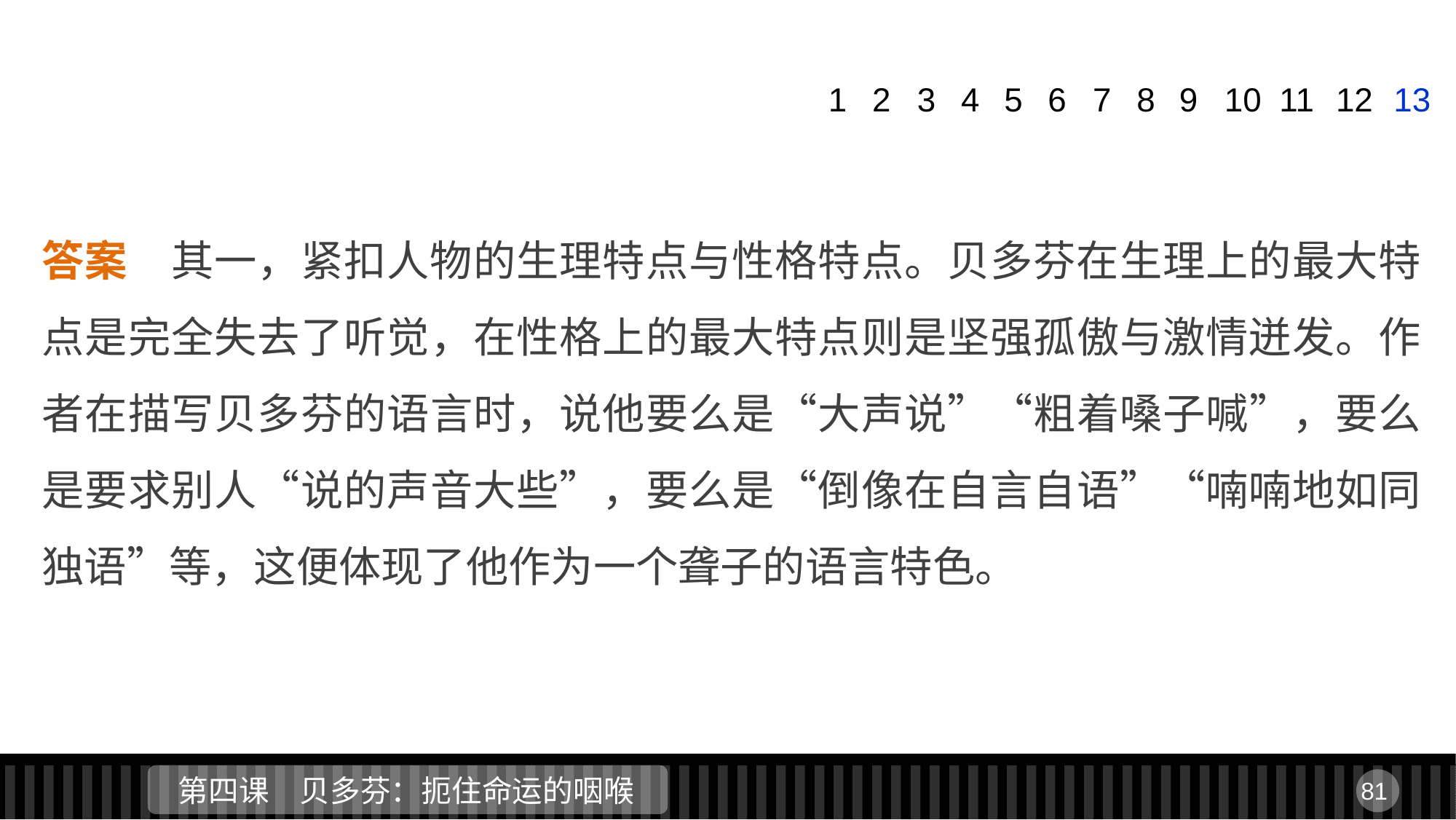

1
2
3
4
5
6
7
8
9
11
12
13
10
答案　其一，紧扣人物的生理特点与性格特点。贝多芬在生理上的最大特点是完全失去了听觉，在性格上的最大特点则是坚强孤傲与激情迸发。作者在描写贝多芬的语言时，说他要么是“大声说”“粗着嗓子喊”，要么是要求别人“说的声音大些”，要么是“倒像在自言自语”“喃喃地如同独语”等，这便体现了他作为一个聋子的语言特色。